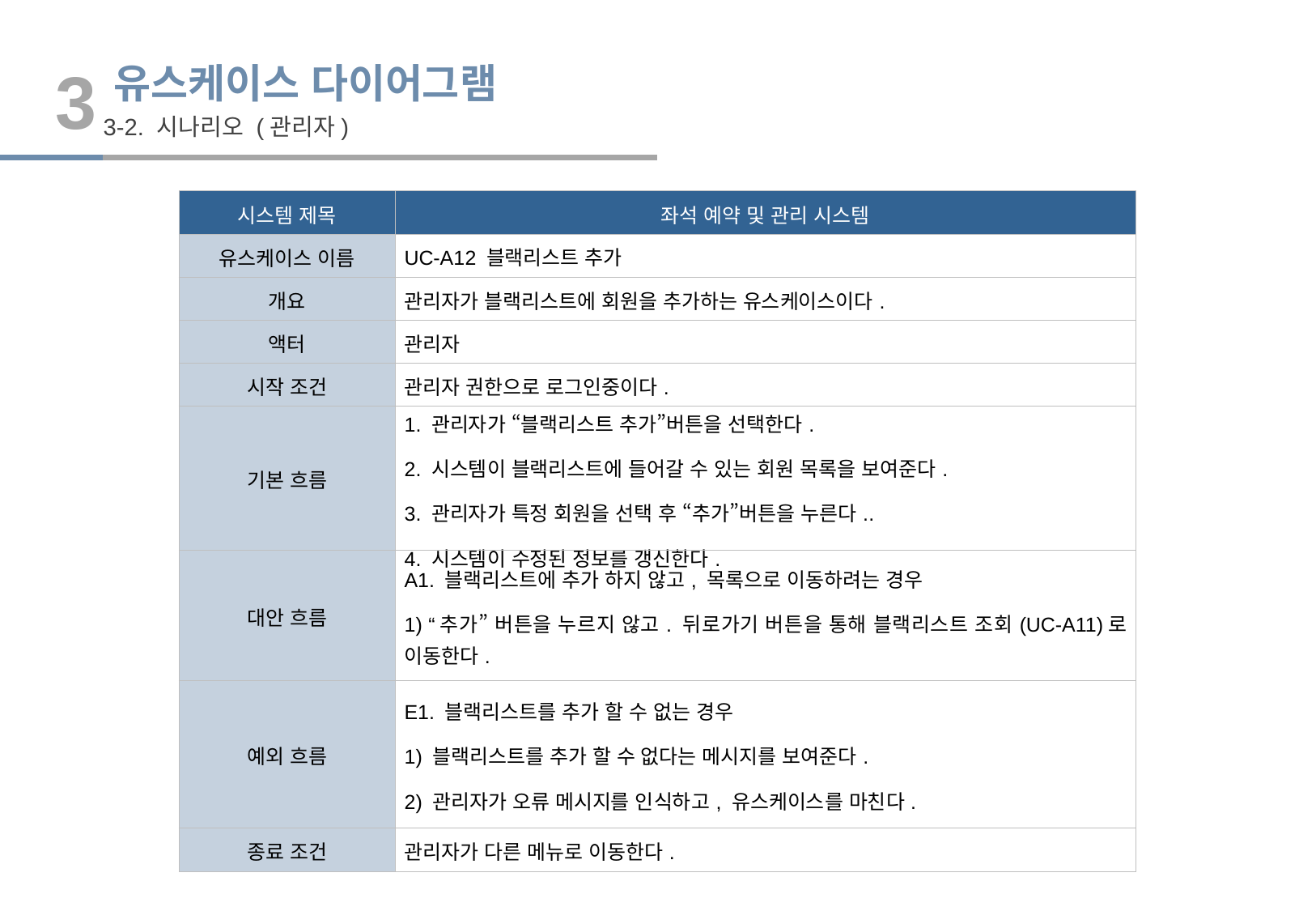

3
유스케이스 다이어그램
3-2. 시나리오 (관리자)
| 시스템 제목 | 좌석 예약 및 관리 시스템 |
| --- | --- |
| 유스케이스 이름 | UC-A12 블랙리스트 추가 |
| 개요 | 관리자가 블랙리스트에 회원을 추가하는 유스케이스이다. |
| 액터 | 관리자 |
| 시작 조건 | 관리자 권한으로 로그인중이다. |
| 기본 흐름 | 1. 관리자가 “블랙리스트 추가”버튼을 선택한다. 2. 시스템이 블랙리스트에 들어갈 수 있는 회원 목록을 보여준다. 3. 관리자가 특정 회원을 선택 후 “추가”버튼을 누른다.. 4. 시스템이 수정된 정보를 갱신한다. |
| 대안 흐름 | A1. 블랙리스트에 추가 하지 않고, 목록으로 이동하려는 경우 1) “추가” 버튼을 누르지 않고. 뒤로가기 버튼을 통해 블랙리스트 조회(UC-A11)로 이동한다. |
| 예외 흐름 | E1. 블랙리스트를 추가 할 수 없는 경우 1) 블랙리스트를 추가 할 수 없다는 메시지를 보여준다. 2) 관리자가 오류 메시지를 인식하고, 유스케이스를 마친다. |
| 종료 조건 | 관리자가 다른 메뉴로 이동한다. |